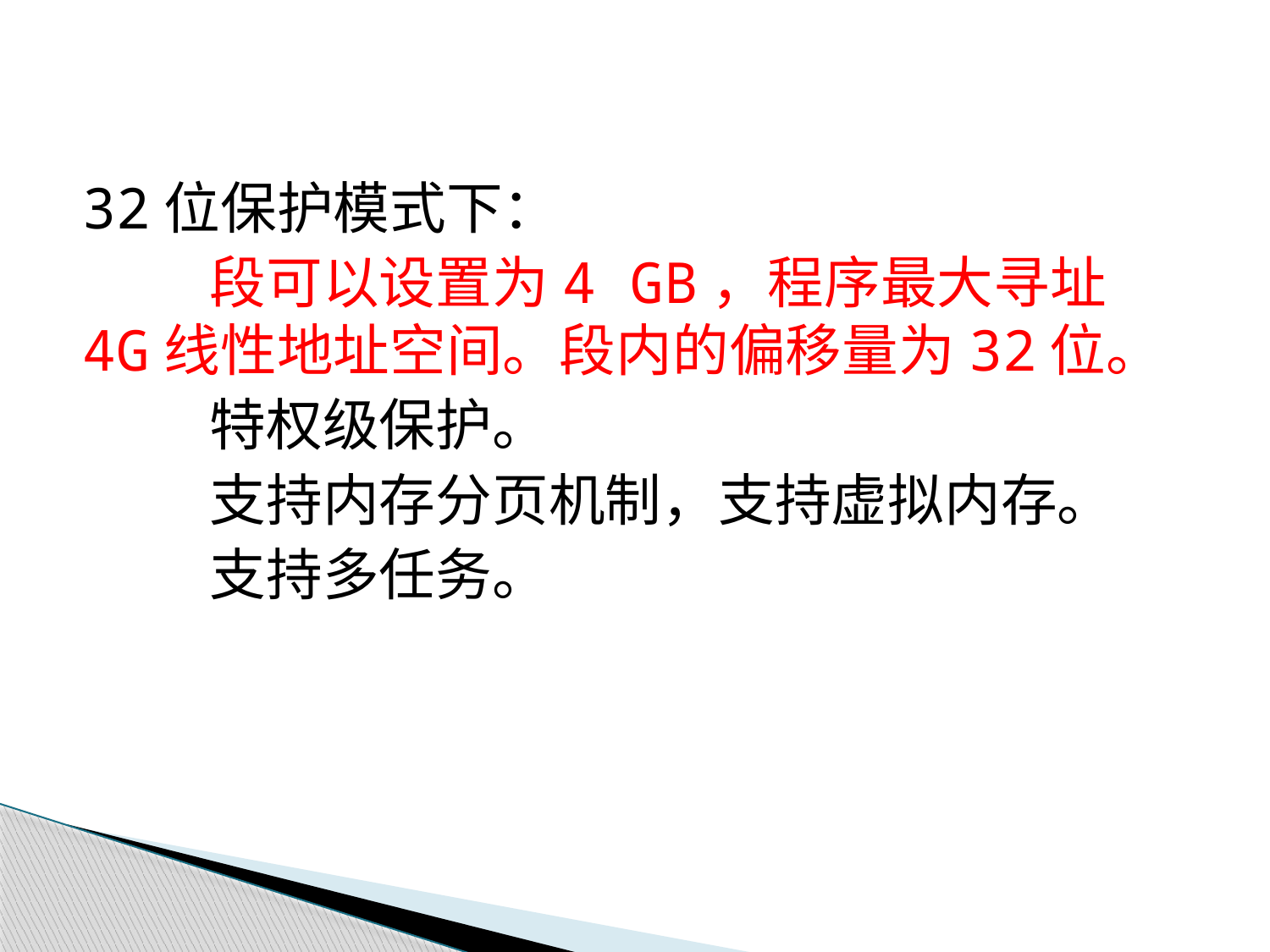

32位保护模式下：
	段可以设置为4 GB，程序最大寻址4G线性地址空间。段内的偏移量为32位。
	特权级保护。
	支持内存分页机制，支持虚拟内存。
	支持多任务。